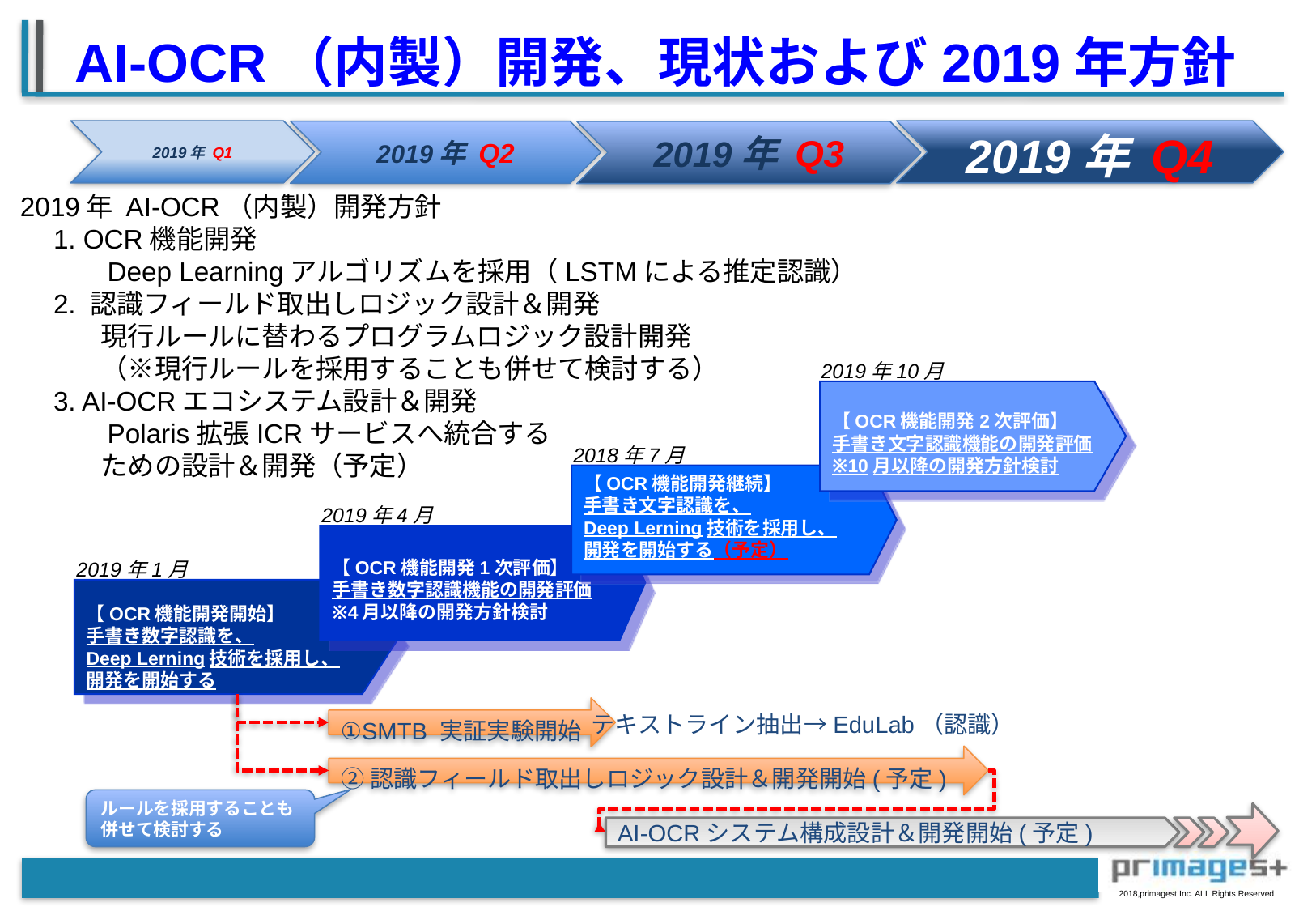

AI-OCR（内製）開発、現状および2019年方針
2019年 Q1
2019年 Q4
2019年 Q2
2019年 Q3

2019年 AI-OCR（内製）開発方針
　1. OCR機能開発
　　　Deep Learningアルゴリズムを採用（LSTMによる推定認識）
　2. 認識フィールド取出しロジック設計＆開発
　　　現行ルールに替わるプログラムロジック設計開発
　　　（※現行ルールを採用することも併せて検討する）
　3. AI-OCRエコシステム設計＆開発
　　　Polaris拡張ICRサービスへ統合する
　　　ための設計＆開発（予定）
2019年10月

【OCR機能開発2次評価】
手書き文字認識機能の開発評価
※10月以降の開発方針検討
2018年7月
【OCR機能開発継続】
手書き文字認識を、
Deep Lerning技術を採用し、
開発を開始する（予定）

2019年4月

【OCR機能開発1次評価】
手書き数字認識機能の開発評価
※4月以降の開発方針検討

2019年1月

【OCR機能開発開始】
手書き数字認識を、
Deep Lerning技術を採用し、
開発を開始する
①SMTB 実証実験開始
テキストライン抽出→EduLab（認識）
②認識フィールド取出しロジック設計＆開発開始(予定)
ルールを採用することも
併せて検討する

AI-OCRシステム構成設計＆開発開始(予定)